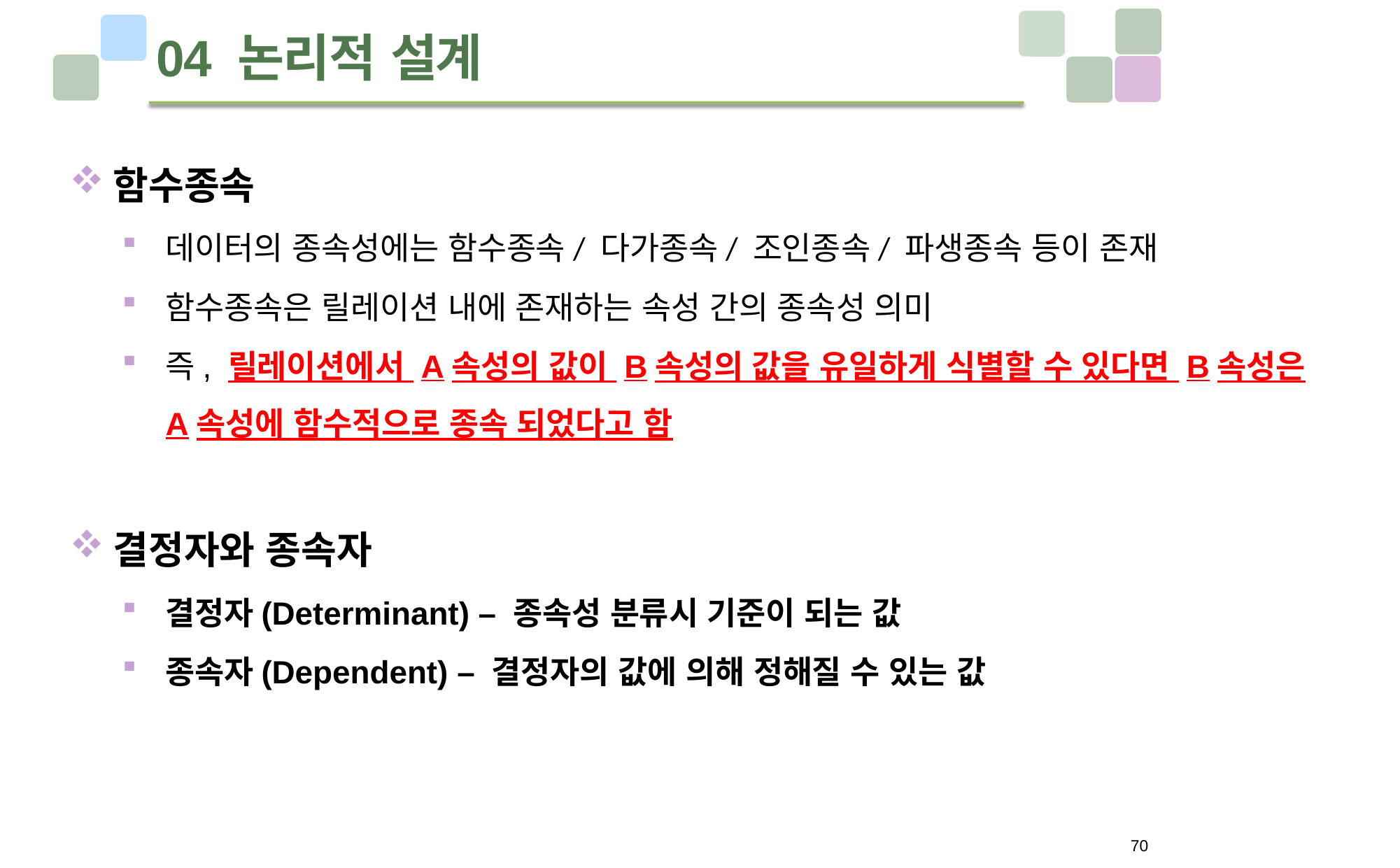

# 04 논리적 설계
함수종속
데이터의 종속성에는 함수종속/ 다가종속/ 조인종속/ 파생종속 등이 존재
함수종속은 릴레이션 내에 존재하는 속성 간의 종속성 의미
즉, 릴레이션에서 A속성의 값이 B속성의 값을 유일하게 식별할 수 있다면 B속성은 A속성에 함수적으로 종속 되었다고 함

결정자와 종속자
결정자(Determinant) – 종속성 분류시 기준이 되는 값
종속자(Dependent) – 결정자의 값에 의해 정해질 수 있는 값

70